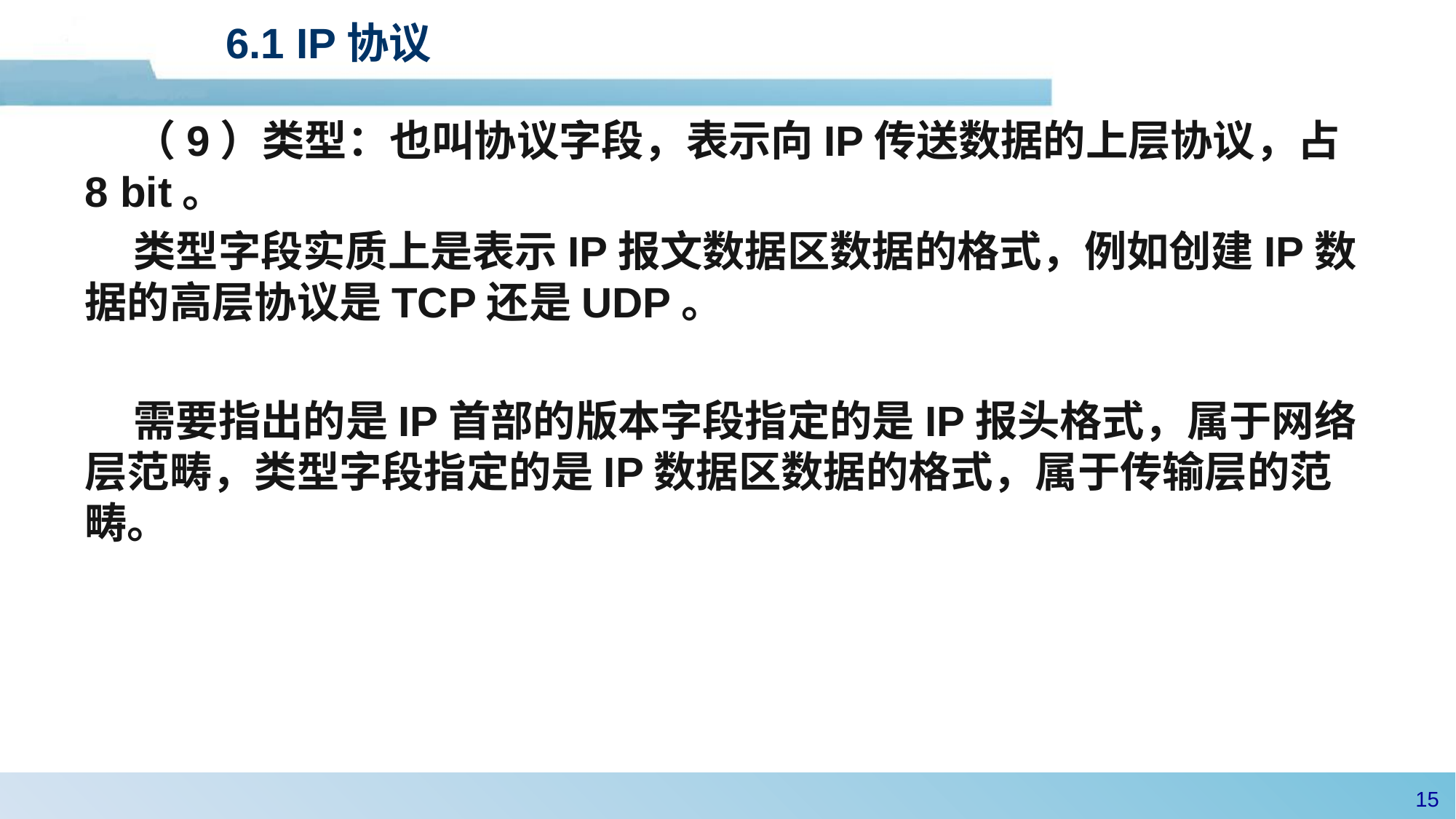

6.1 IP协议
    （9）类型：也叫协议字段，表示向IP传送数据的上层协议，占8 bit。
    类型字段实质上是表示IP报文数据区数据的格式，例如创建IP数据的高层协议是TCP还是UDP。

    需要指出的是IP首部的版本字段指定的是IP报头格式，属于网络层范畴，类型字段指定的是IP数据区数据的格式，属于传输层的范畴。
15